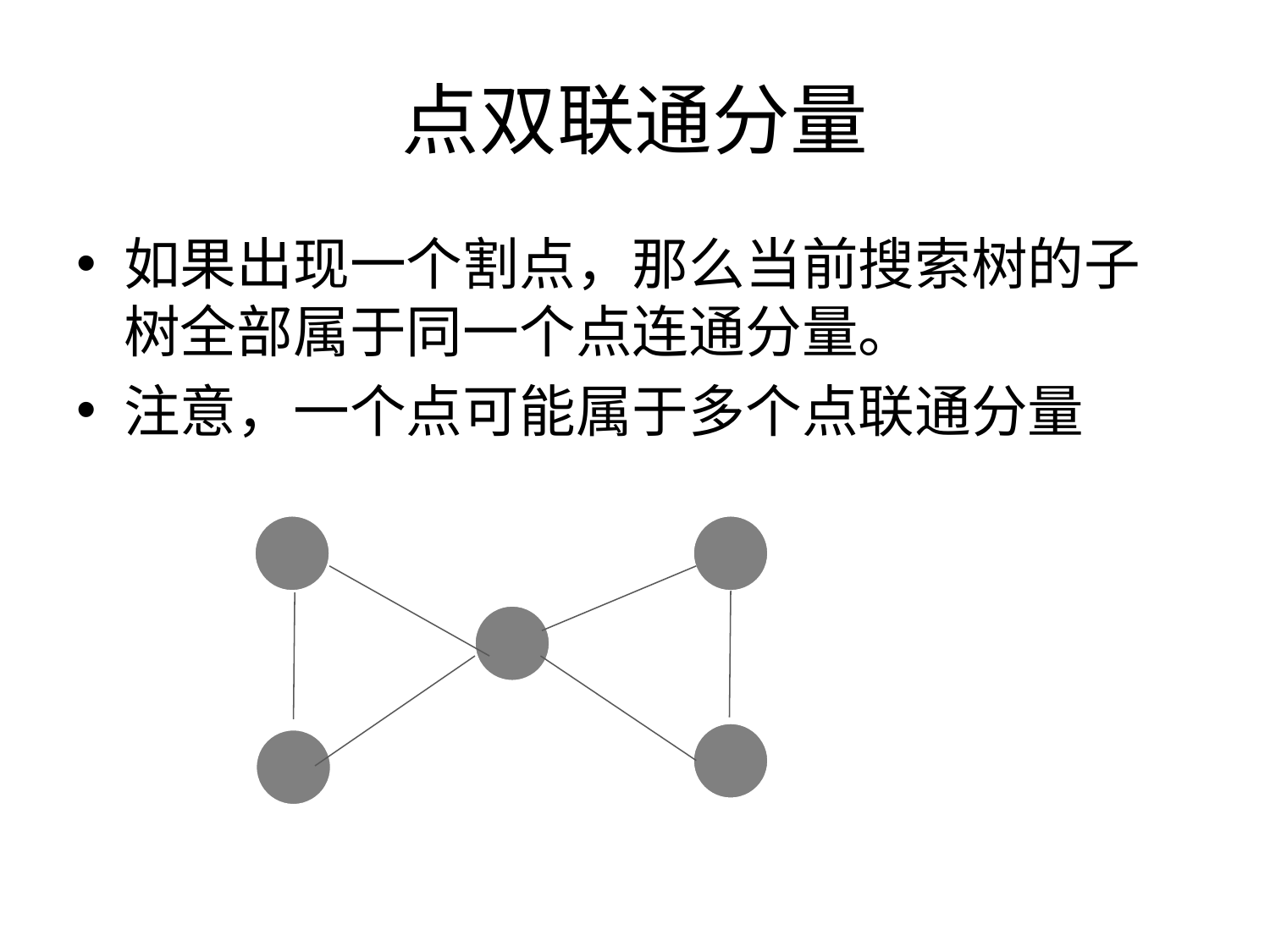

# 点双联通分量
如果出现一个割点，那么当前搜索树的子树全部属于同一个点连通分量。
注意，一个点可能属于多个点联通分量